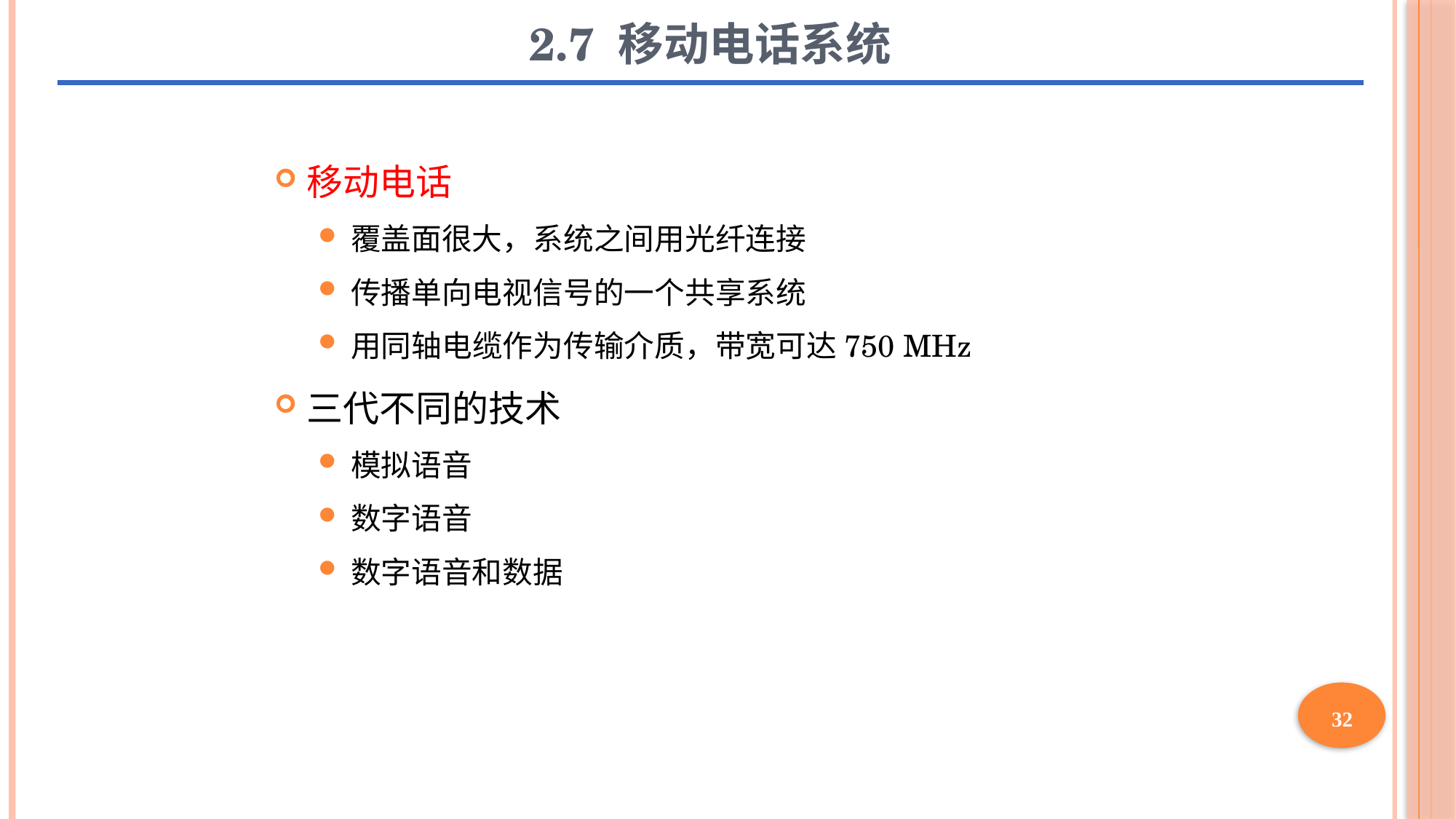

2.7 移动电话系统
移动电话
覆盖面很大，系统之间用光纤连接
传播单向电视信号的一个共享系统
用同轴电缆作为传输介质，带宽可达750 MHz
三代不同的技术
模拟语音
数字语音
数字语音和数据
32